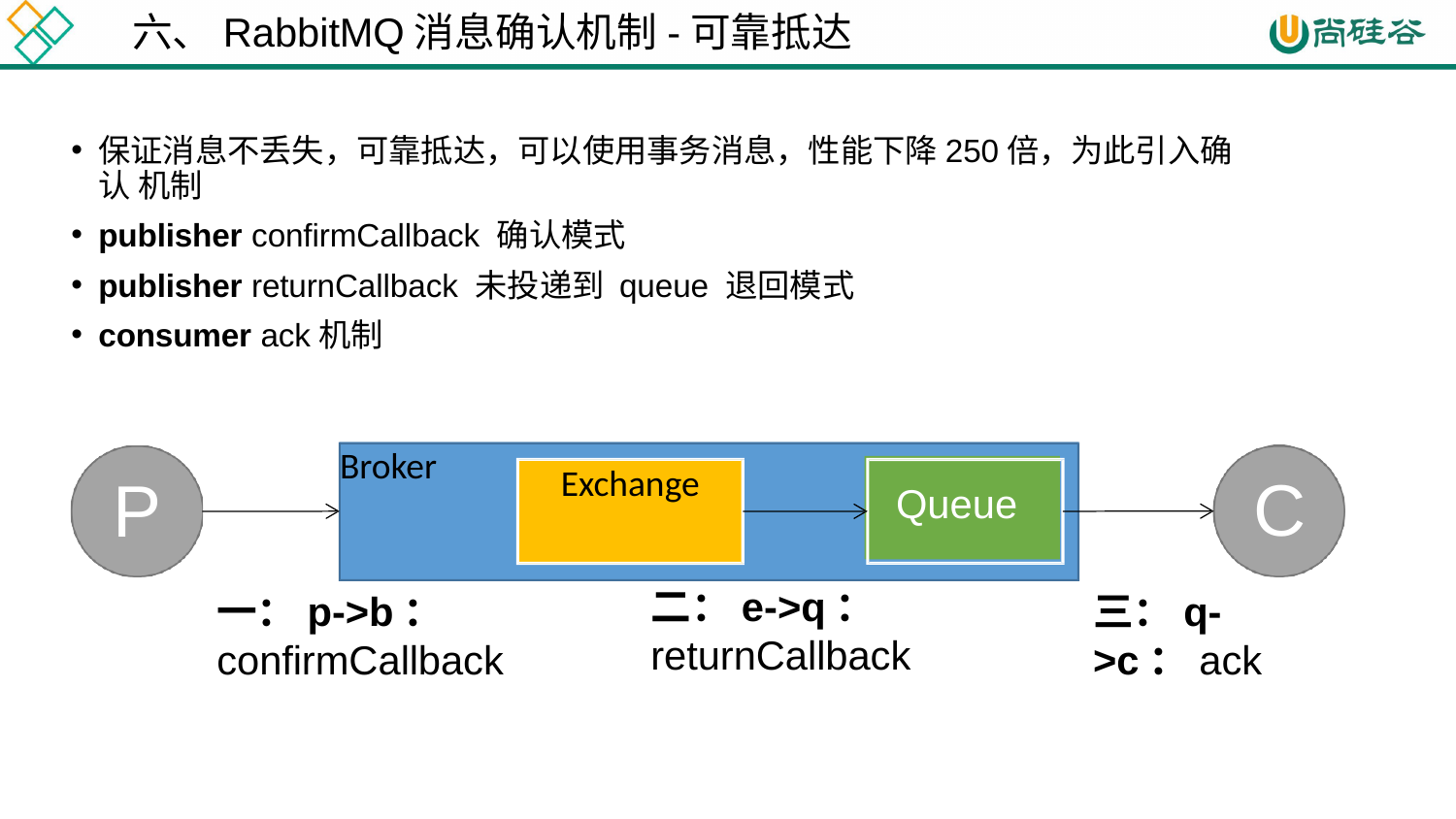

六、RabbitMQ消息确认机制-可靠抵达

保证消息不丢失，可靠抵达，可以使用事务消息，性能下降250倍，为此引入确认 机制
publisher confirmCallback 确认模式
publisher returnCallback 未投递到 queue 退回模式
consumer ack机制

Broker

Exchange
C
三：q->c：ack
P
r
Queue

二：e->q：
returnCallback
一：p->b：
confirmCallback